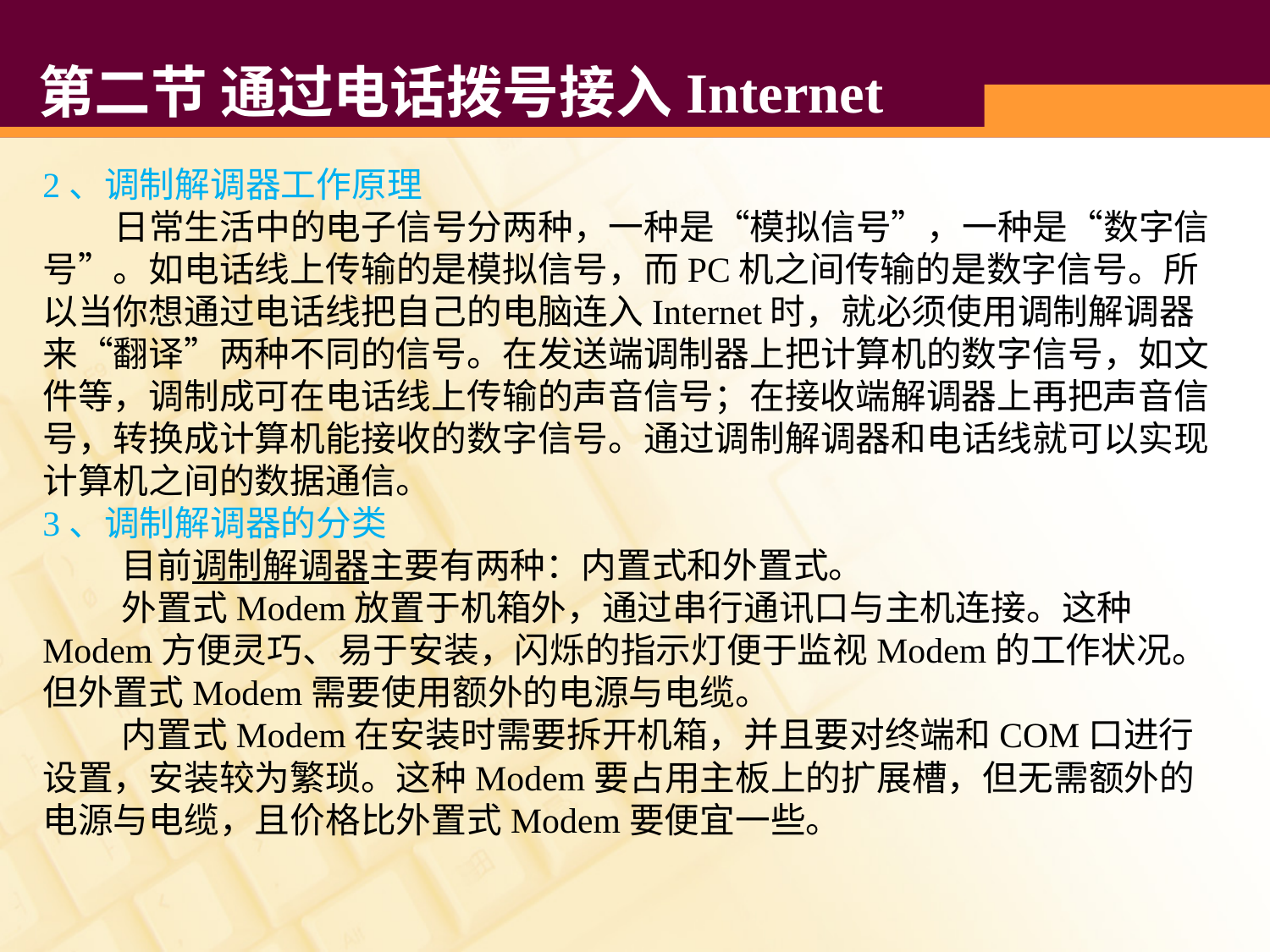

# 第二节 通过电话拨号接入Internet
2、调制解调器工作原理
        日常生活中的电子信号分两种，一种是“模拟信号”，一种是“数字信号”。如电话线上传输的是模拟信号，而PC机之间传输的是数字信号。所以当你想通过电话线把自己的电脑连入Internet时，就必须使用调制解调器来“翻译”两种不同的信号。在发送端调制器上把计算机的数字信号，如文件等，调制成可在电话线上传输的声音信号；在接收端解调器上再把声音信号，转换成计算机能接收的数字信号。通过调制解调器和电话线就可以实现计算机之间的数据通信。
3、调制解调器的分类
         目前调制解调器主要有两种：内置式和外置式。
         外置式Modem放置于机箱外，通过串行通讯口与主机连接。这种Modem方便灵巧、易于安装，闪烁的指示灯便于监视Modem的工作状况。但外置式Modem需要使用额外的电源与电缆。
         内置式Modem在安装时需要拆开机箱，并且要对终端和COM口进行设置，安装较为繁琐。这种Modem要占用主板上的扩展槽，但无需额外的电源与电缆，且价格比外置式Modem要便宜一些。